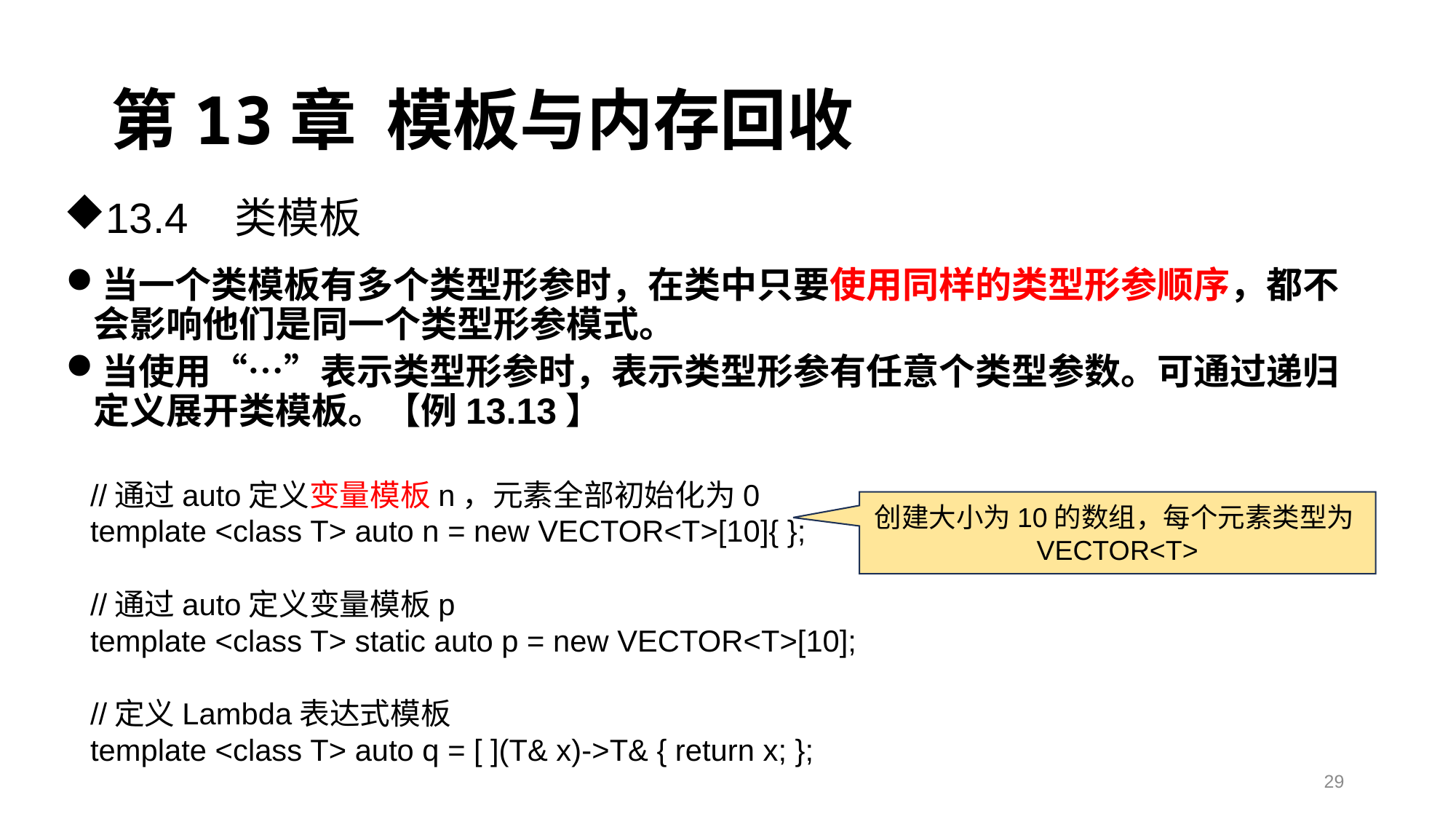

# 第13章  模板与内存回收
13.4   类模板
当一个类模板有多个类型形参时，在类中只要使用同样的类型形参顺序，都不会影响他们是同一个类型形参模式。
当使用“…”表示类型形参时，表示类型形参有任意个类型参数。可通过递归定义展开类模板。【例13.13】
//通过auto定义变量模板n，元素全部初始化为0
template <class T> auto n = new VECTOR<T>[10]{ };

//通过auto定义变量模板p
template <class T> static auto p = new VECTOR<T>[10];

//定义Lambda表达式模板
template <class T> auto q = [ ](T& x)->T& { return x; };
创建大小为10的数组，每个元素类型为VECTOR<T>
29